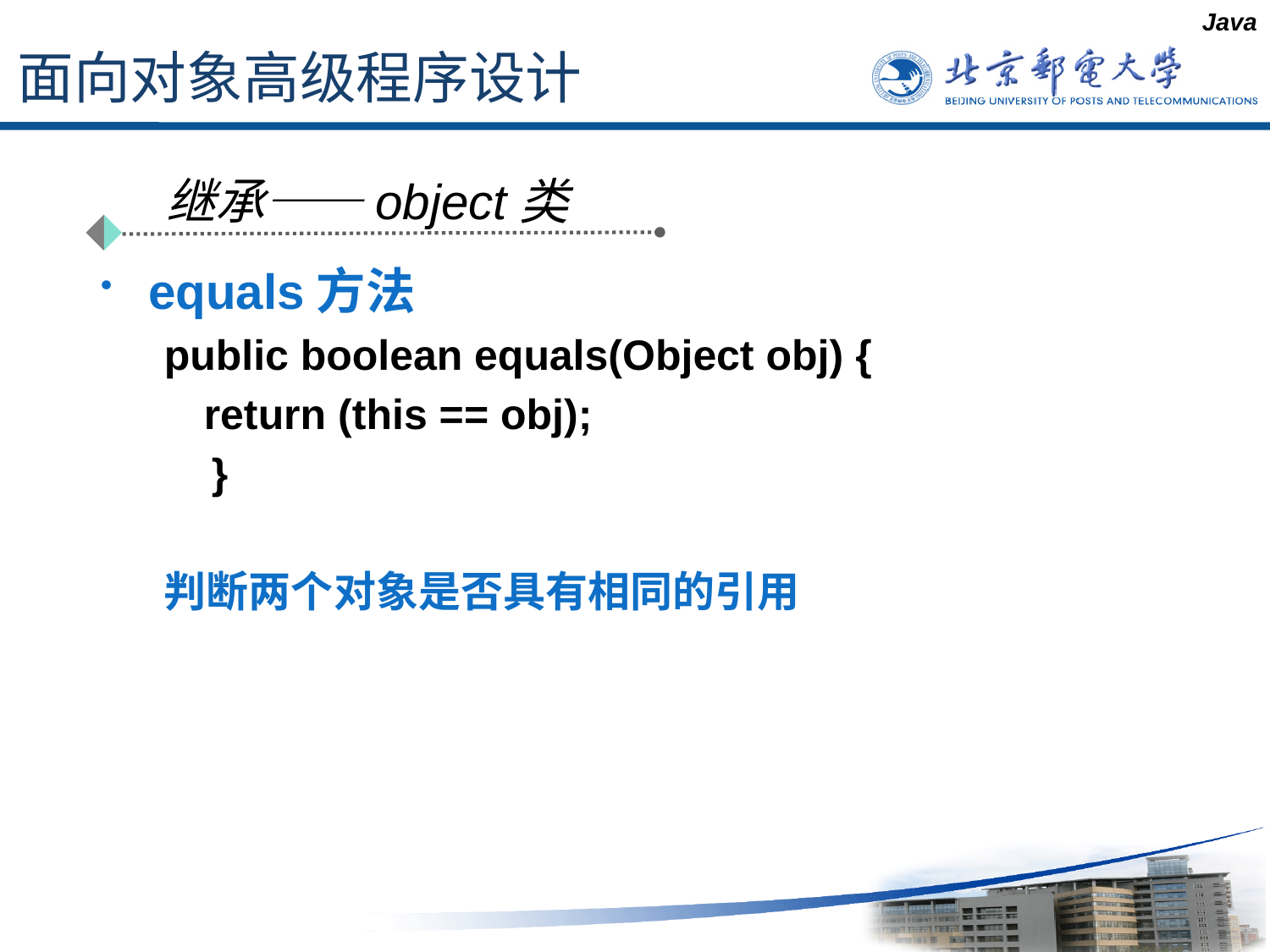

Java
# 面向对象高级程序设计

继承——object类

equals方法
public boolean equals(Object obj) {
	return (this == obj);
    }

判断两个对象是否具有相同的引用